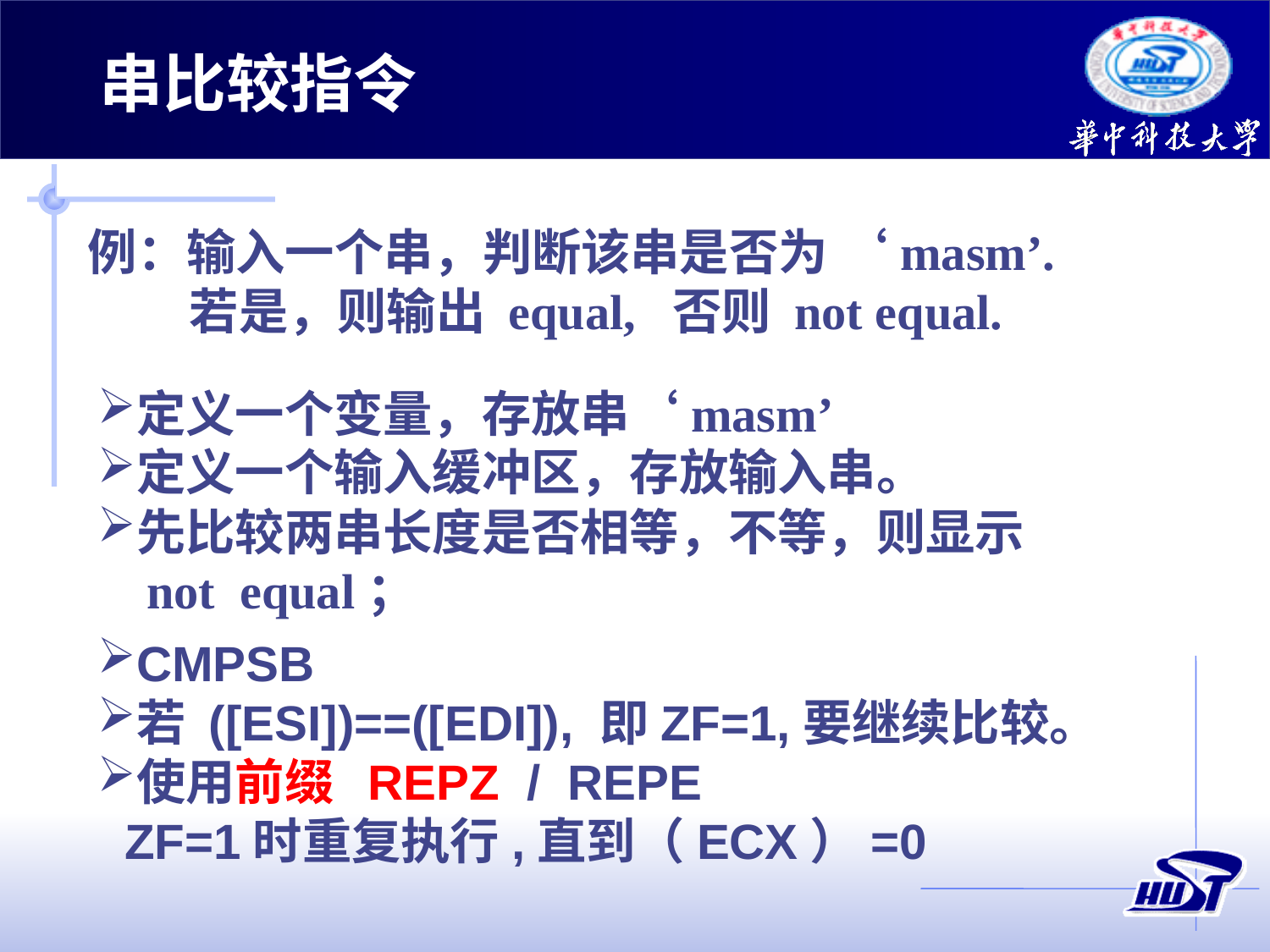

串比较指令
例：输入一个串，判断该串是否为 ‘masm’.
        若是，则输出 equal,  否则 not equal.
定义一个变量，存放串‘masm’
定义一个输入缓冲区，存放输入串。
先比较两串长度是否相等，不等，则显示
    not  equal；
CMPSB
若 ([ESI])==([EDI]), 即ZF=1,要继续比较。
使用前缀  REPZ  /  REPE
  ZF=1时重复执行,直到（ECX）=0